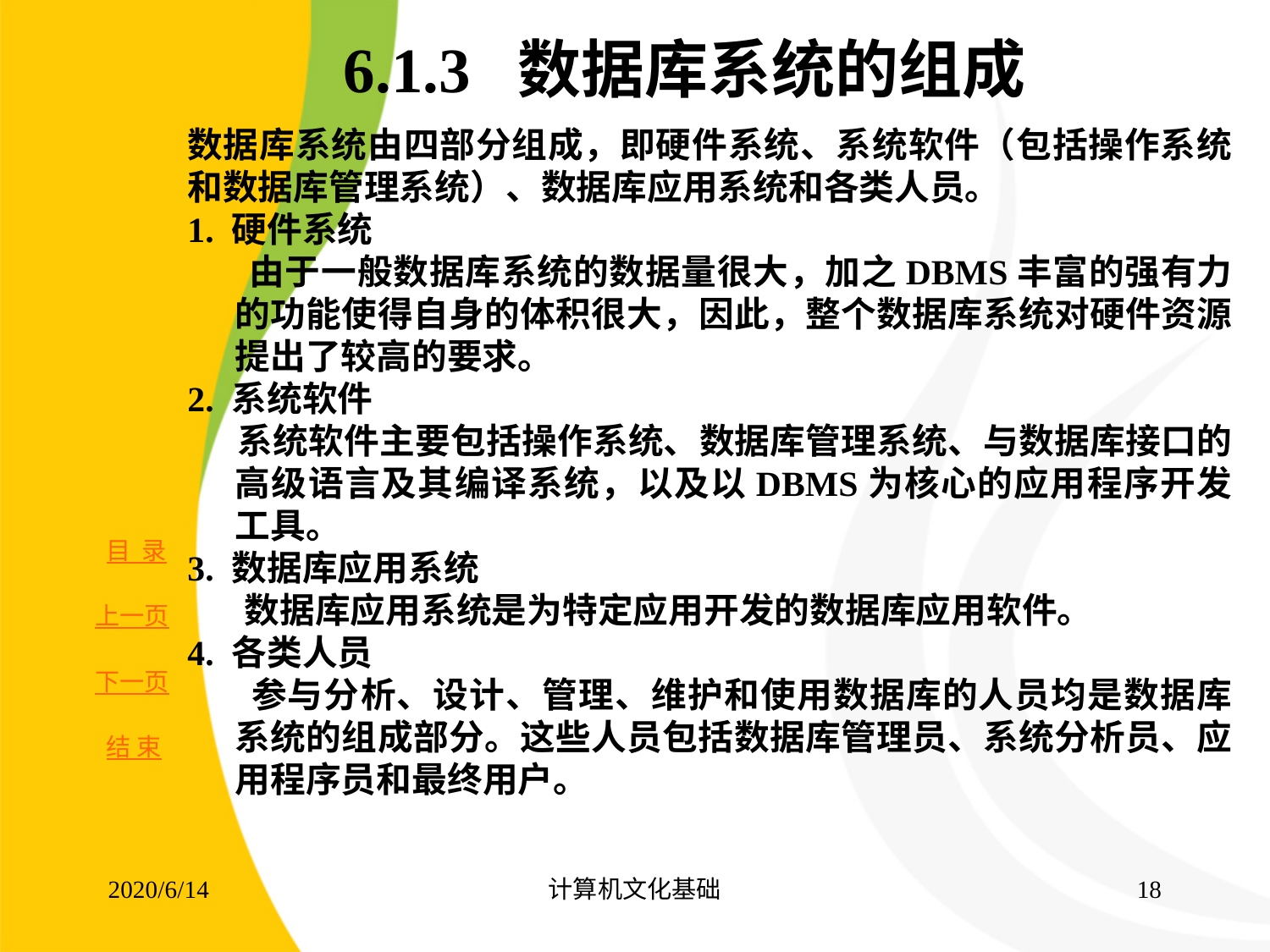

# 6.1.3  数据库系统的组成
数据库系统由四部分组成，即硬件系统、系统软件（包括操作系统和数据库管理系统）、数据库应用系统和各类人员。
1. 硬件系统
      由于一般数据库系统的数据量很大，加之DBMS丰富的强有力的功能使得自身的体积很大，因此，整个数据库系统对硬件资源提出了较高的要求。
2. 系统软件
     系统软件主要包括操作系统、数据库管理系统、与数据库接口的高级语言及其编译系统，以及以DBMS为核心的应用程序开发工具。
3. 数据库应用系统
      数据库应用系统是为特定应用开发的数据库应用软件。
4. 各类人员
      参与分析、设计、管理、维护和使用数据库的人员均是数据库系统的组成部分。这些人员包括数据库管理员、系统分析员、应用程序员和最终用户。
2020/6/14
计算机文化基础
18